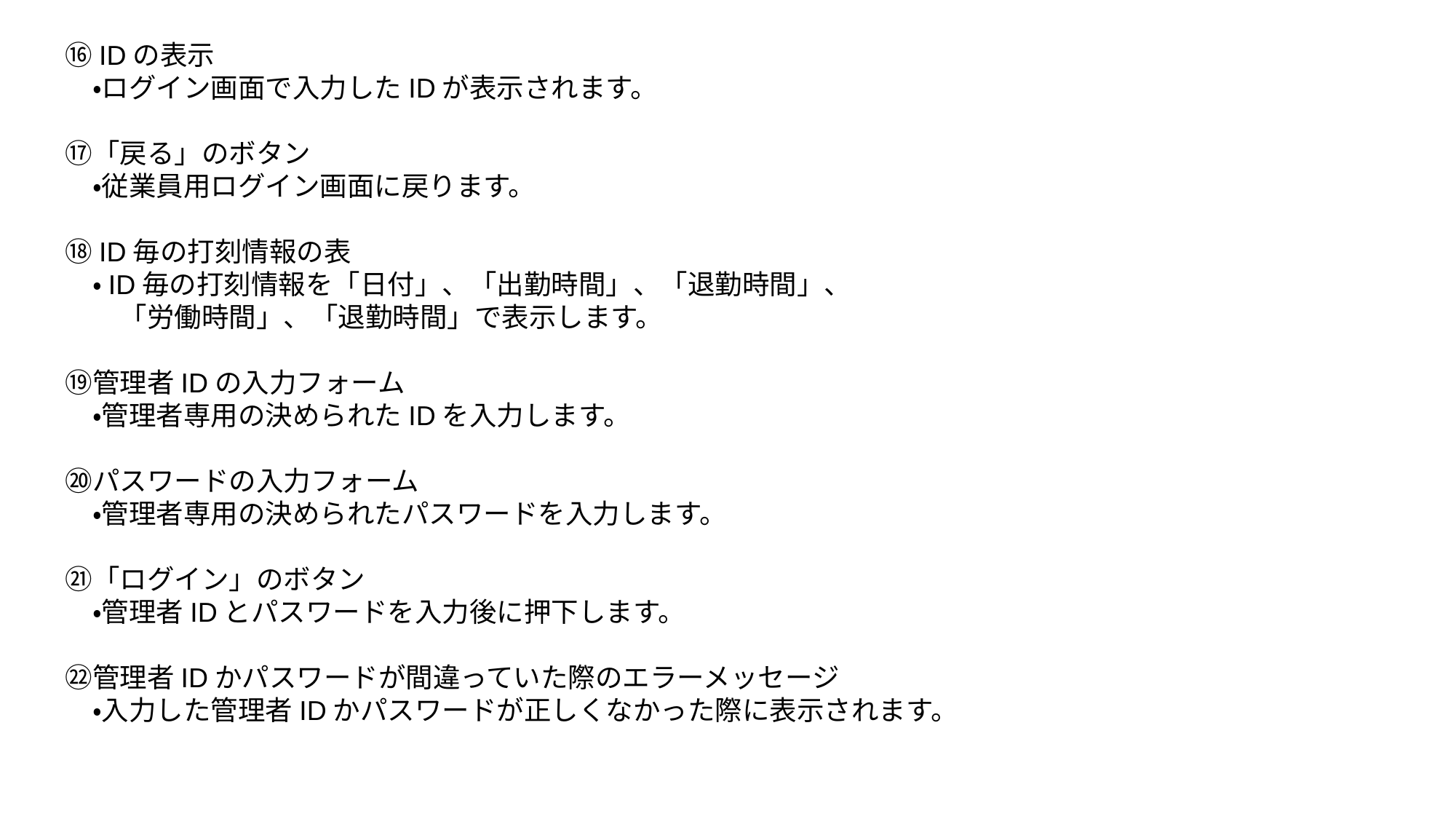

⑯IDの表示
　　　・ログイン画面で入力したIDが表示されます。

　　⑰「戻る」のボタン
　　　・従業員用ログイン画面に戻ります。

　　⑱ID毎の打刻情報の表
　　　・ID毎の打刻情報を「日付」、「出勤時間」、「退勤時間」、
　　　　「労働時間」、「退勤時間」で表示します。

　　⑲管理者IDの入力フォーム
　　　・管理者専用の決められたIDを入力します。

　　⑳パスワードの入力フォーム
　　　・管理者専用の決められたパスワードを入力します。

　　㉑「ログイン」のボタン
　　　・管理者IDとパスワードを入力後に押下します。

　　㉒管理者IDかパスワードが間違っていた際のエラーメッセージ
　　　・入力した管理者IDかパスワードが正しくなかった際に表示されます。